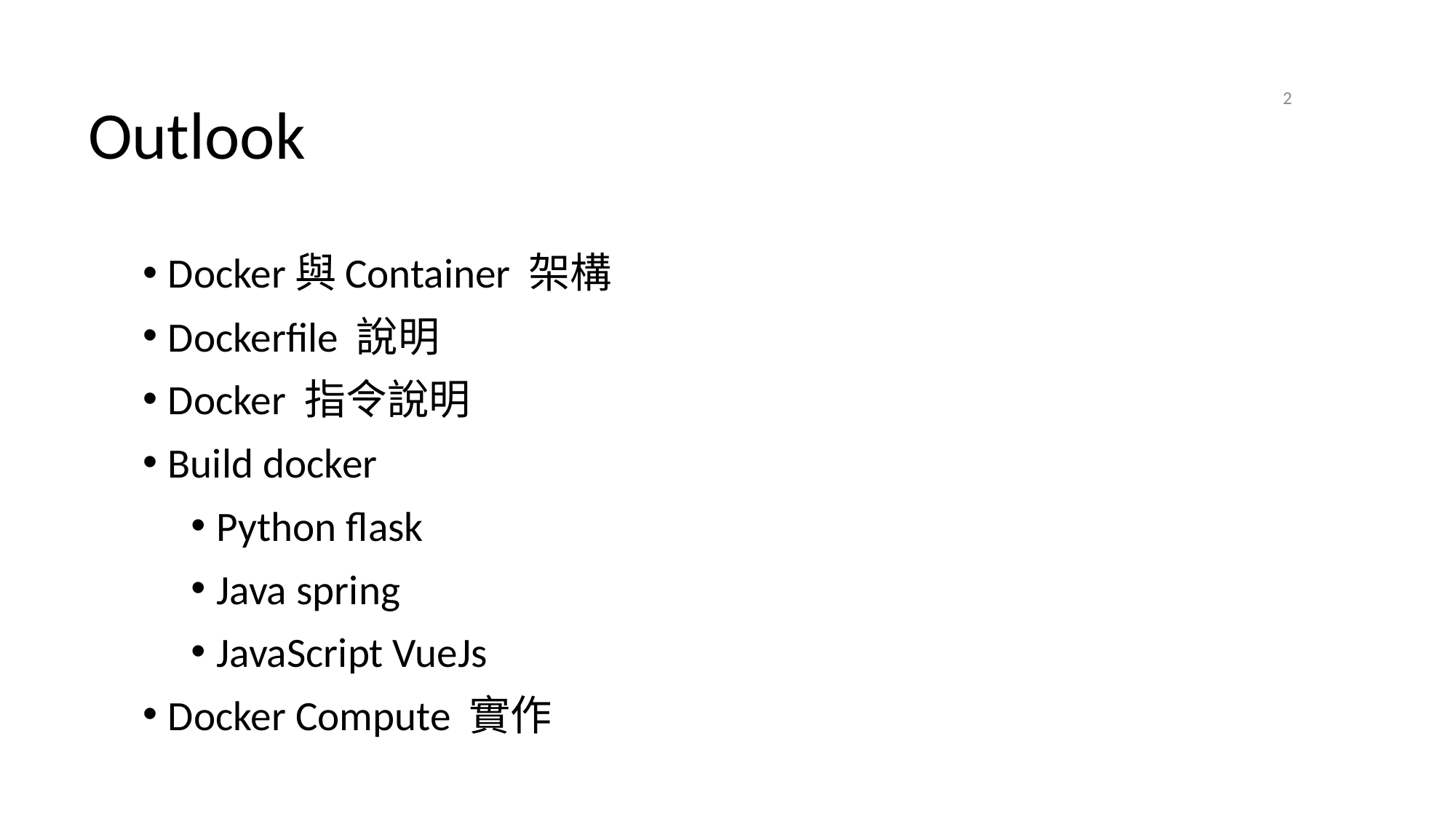

# Outlook
2
2021/4/21
Docker與Container 架構
Dockerfile 說明
Docker 指令說明
Build docker
Python flask
Java spring
JavaScript VueJs
Docker Compute 實作